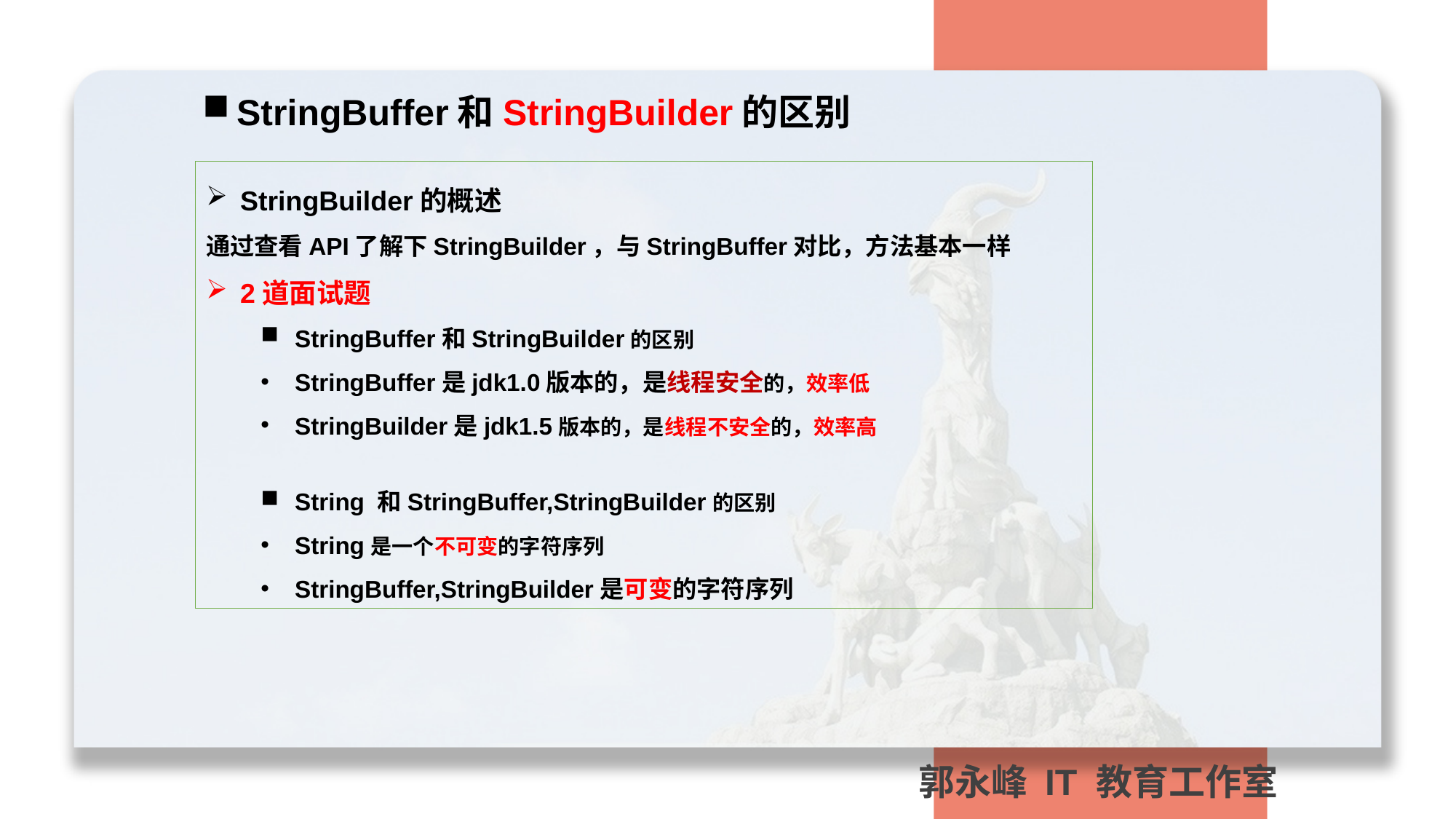

StringBuffer和StringBuilder的区别
StringBuilder的概述
通过查看API了解下StringBuilder，与StringBuffer对比，方法基本一样
2道面试题
StringBuffer和StringBuilder的区别
StringBuffer是jdk1.0版本的，是线程安全的，效率低
StringBuilder是jdk1.5版本的，是线程不安全的，效率高

String 和StringBuffer,StringBuilder的区别
String是一个不可变的字符序列
StringBuffer,StringBuilder是可变的字符序列